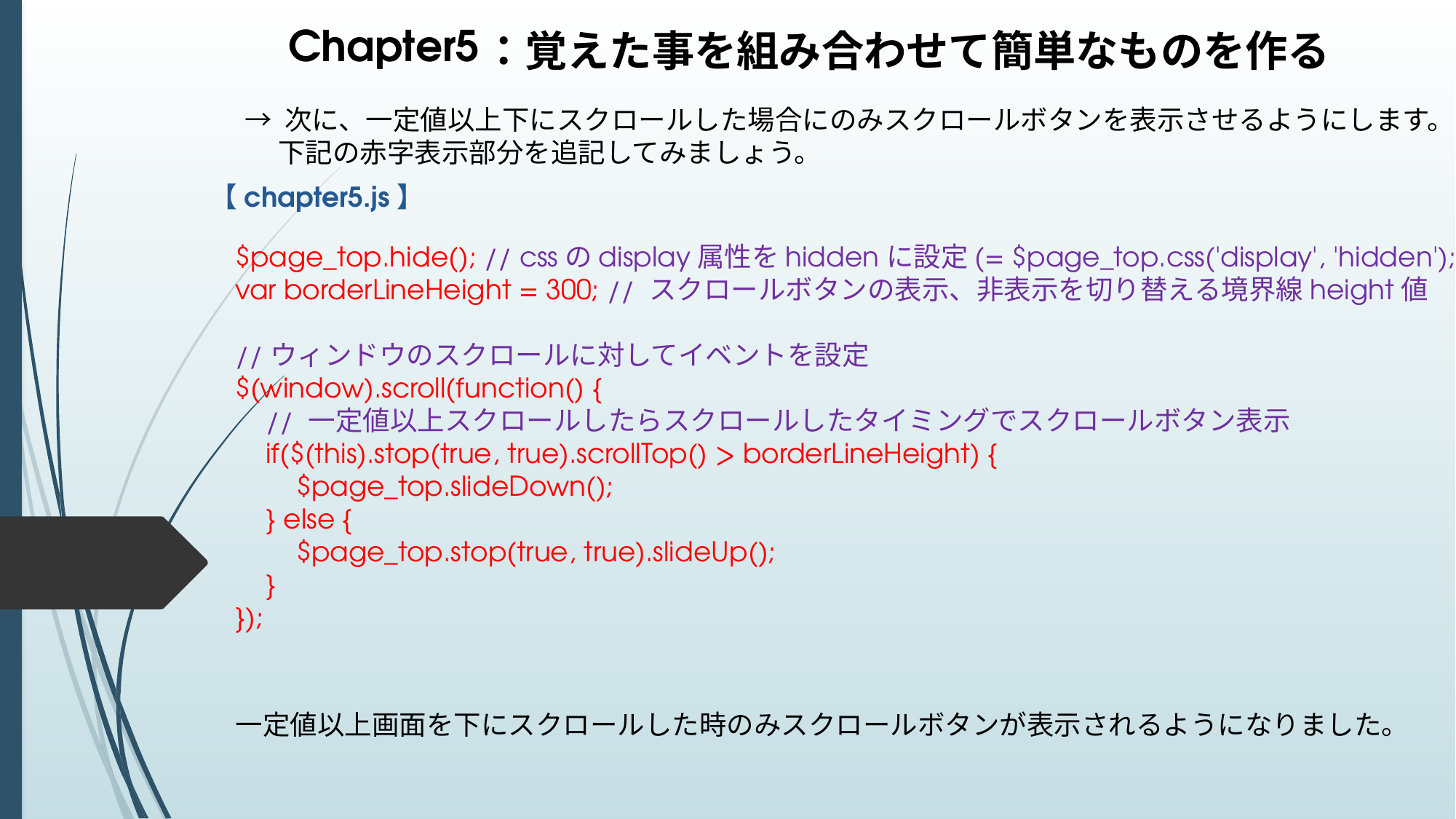

Chapter5
：覚えた事を組み合わせて簡単なものを作る
→ 次に、一定値以上下にスクロールした場合にのみスクロールボタンを表示させるようにします。
　 下記の赤字表示部分を追記してみましょう。
【chapter5.js】
$page_top.hide(); // cssのdisplay属性をhiddenに設定(= $page_top.css('display', 'hidden');)
var borderLineHeight = 300; // スクロールボタンの表示、非表示を切り替える境界線height値

//ウィンドウのスクロールに対してイベントを設定
$(window).scroll(function() {
    // 一定値以上スクロールしたらスクロールしたタイミングでスクロールボタン表示
    if($(this).stop(true, true).scrollTop() > borderLineHeight) {
        $page_top.slideDown();
    } else {
        $page_top.stop(true, true).slideUp();
    }
});
一定値以上画面を下にスクロールした時のみスクロールボタンが表示されるようになりました。